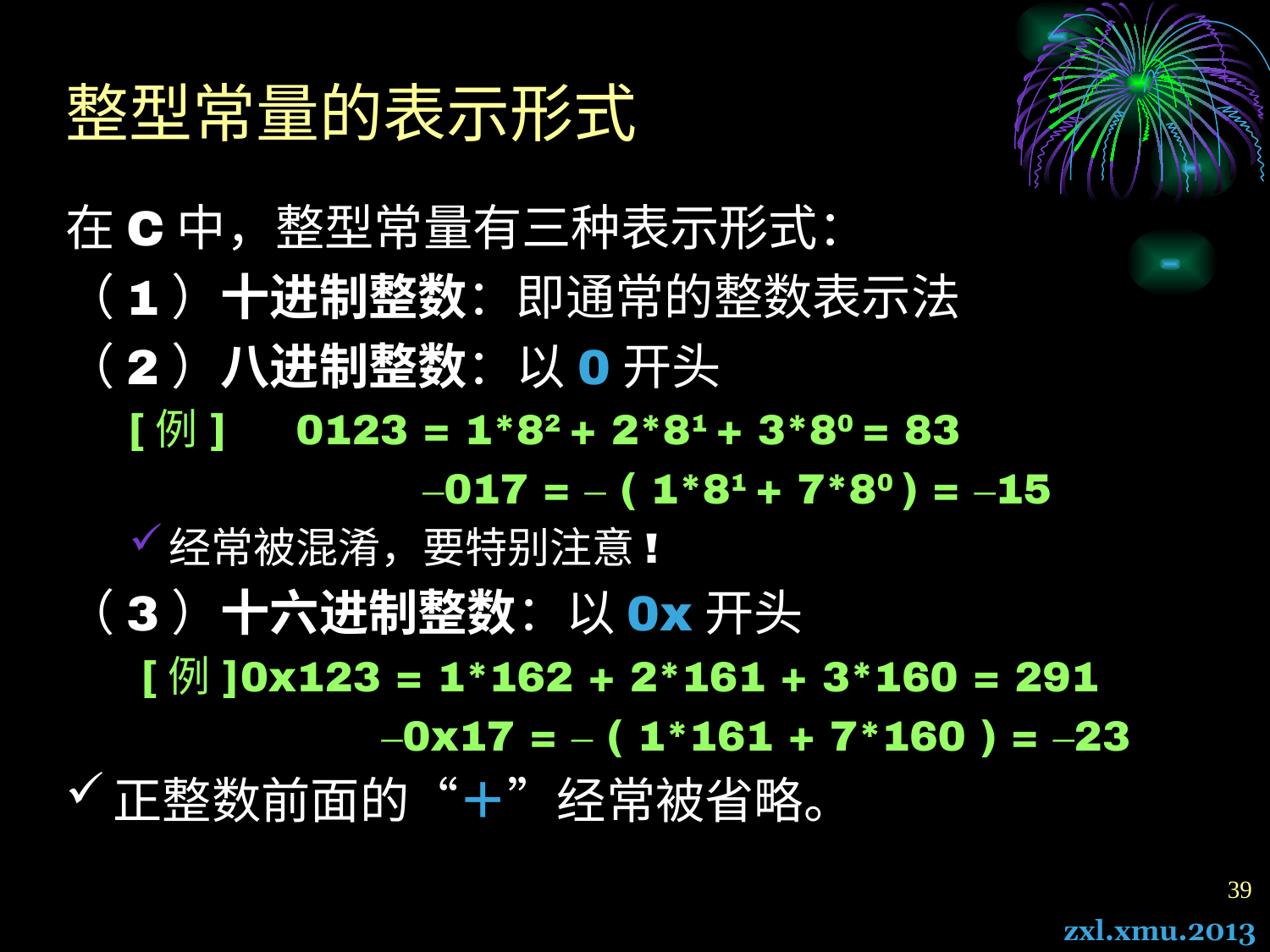

# 整型常量的表示形式
在C中，整型常量有三种表示形式：
（1）十进制整数：即通常的整数表示法
（2）八进制整数：以0开头
[例] 	0123 = 1*82 + 2*81 + 3*80 = 83
			–017 = – ( 1*81 + 7*80 ) = –15
经常被混淆，要特别注意!
（3）十六进制整数：以0x开头
	  [例]	0x123 = 1*162 + 2*161 + 3*160 = 291
			 –0x17 = – ( 1*161 + 7*160 ) = –23
正整数前面的“＋”经常被省略。
39